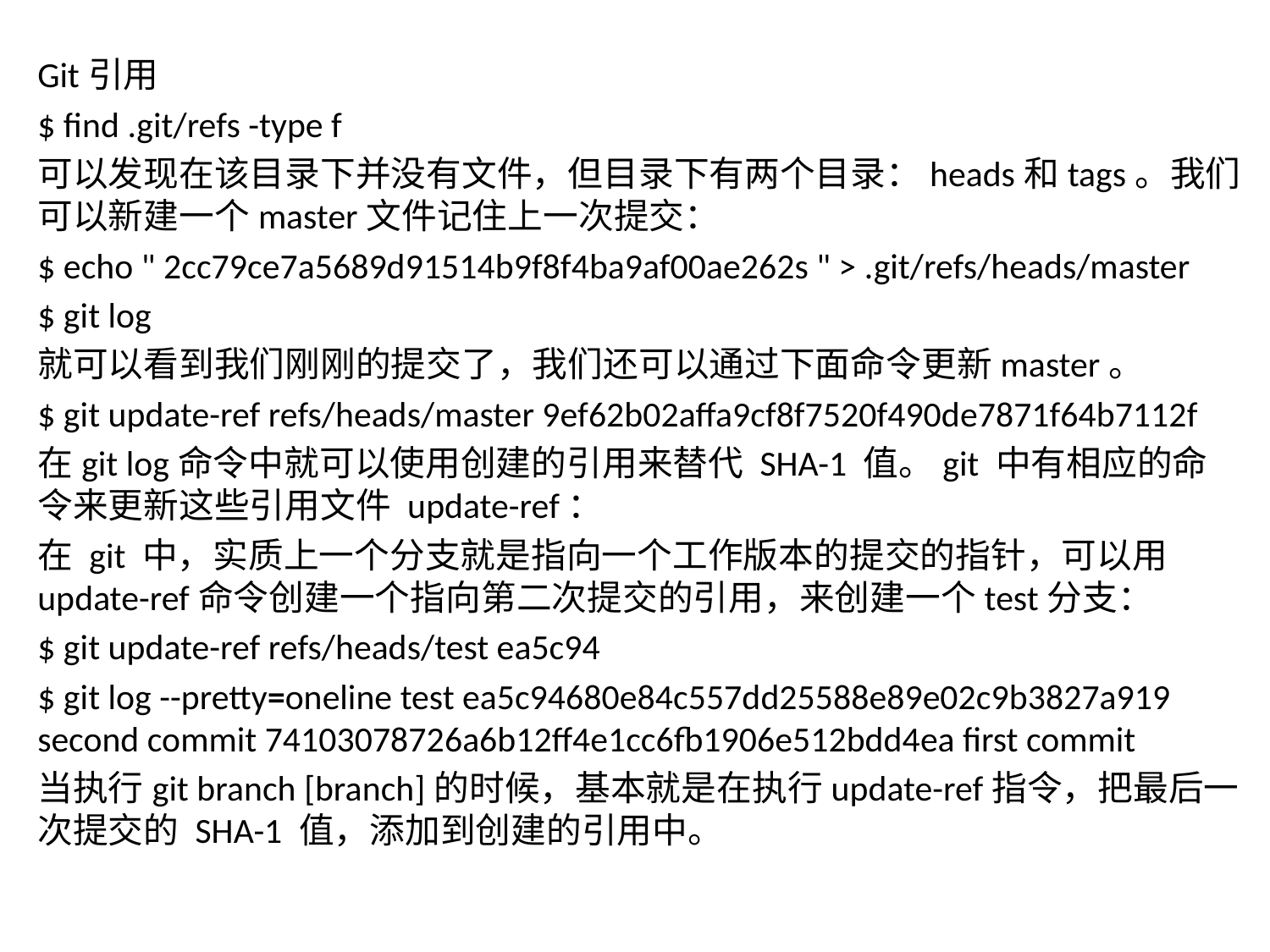

Git引用
$ find .git/refs -type f
可以发现在该目录下并没有文件，但目录下有两个目录：heads和tags。我们可以新建一个master文件记住上一次提交：
$ echo " 2cc79ce7a5689d91514b9f8f4ba9af00ae262s " > .git/refs/heads/master
$ git log
就可以看到我们刚刚的提交了，我们还可以通过下面命令更新master。
$ git update-ref refs/heads/master 9ef62b02affa9cf8f7520f490de7871f64b7112f
在git log命令中就可以使用创建的引用来替代 SHA-1 值。git 中有相应的命令来更新这些引用文件 update-ref：
在 git 中，实质上一个分支就是指向一个工作版本的提交的指针，可以用update-ref命令创建一个指向第二次提交的引用，来创建一个test分支：
$ git update-ref refs/heads/test ea5c94
$ git log --pretty=oneline test ea5c94680e84c557dd25588e89e02c9b3827a919 second commit 74103078726a6b12ff4e1cc6fb1906e512bdd4ea first commit
当执行git branch [branch]的时候，基本就是在执行update-ref指令，把最后一次提交的 SHA-1 值，添加到创建的引用中。